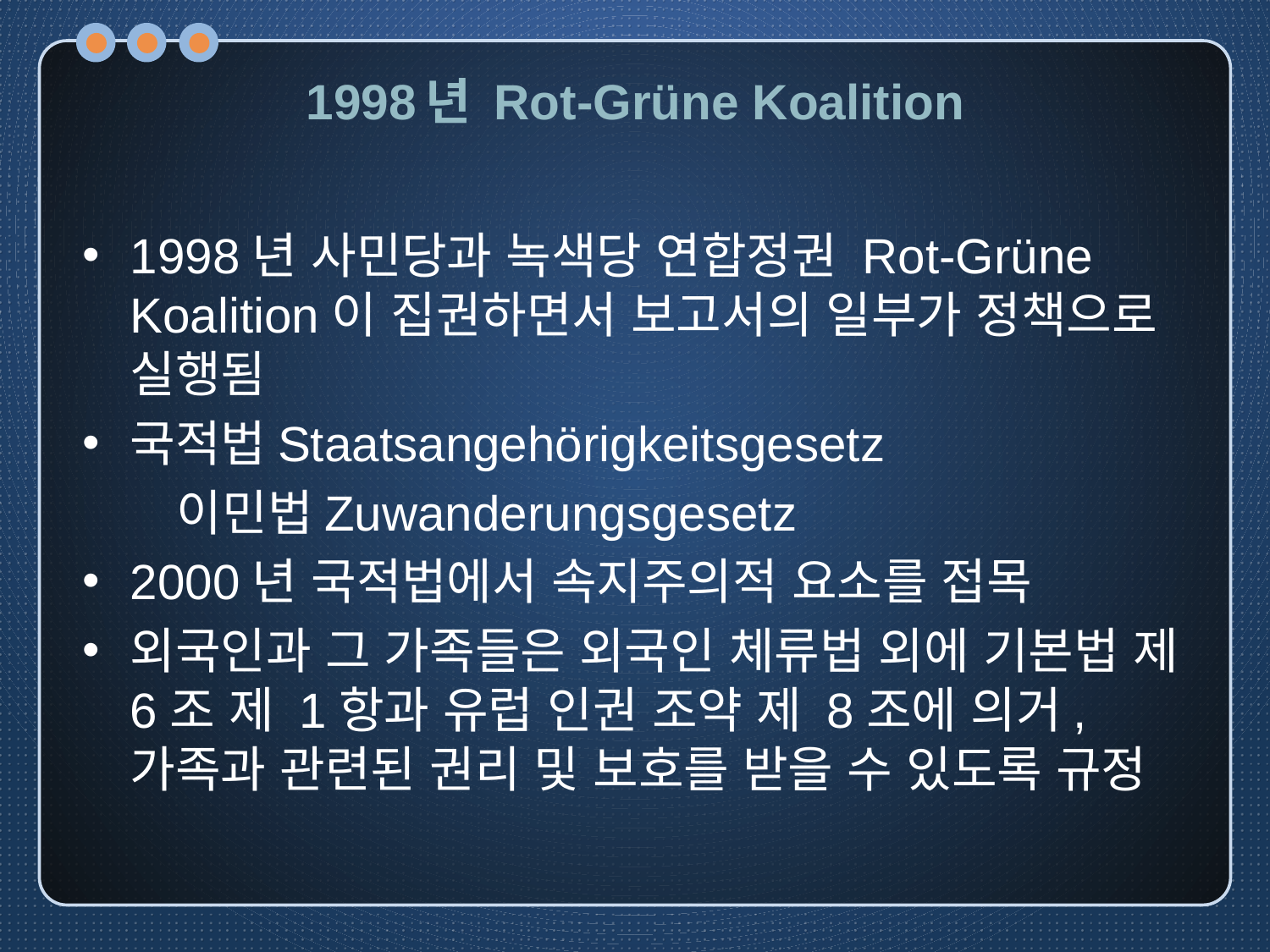

# 1998년 Rot-Grüne Koalition
1998년 사민당과 녹색당 연합정권 Rot-Grüne Koalition이 집권하면서 보고서의 일부가 정책으로 실행됨
국적법Staatsangehörigkeitsgesetz
      이민법Zuwanderungsgesetz
2000년 국적법에서 속지주의적 요소를 접목
외국인과 그 가족들은 외국인 체류법 외에 기본법 제 6조 제 1항과 유럽 인권 조약 제 8조에 의거, 가족과 관련된 권리 및 보호를 받을 수 있도록 규정